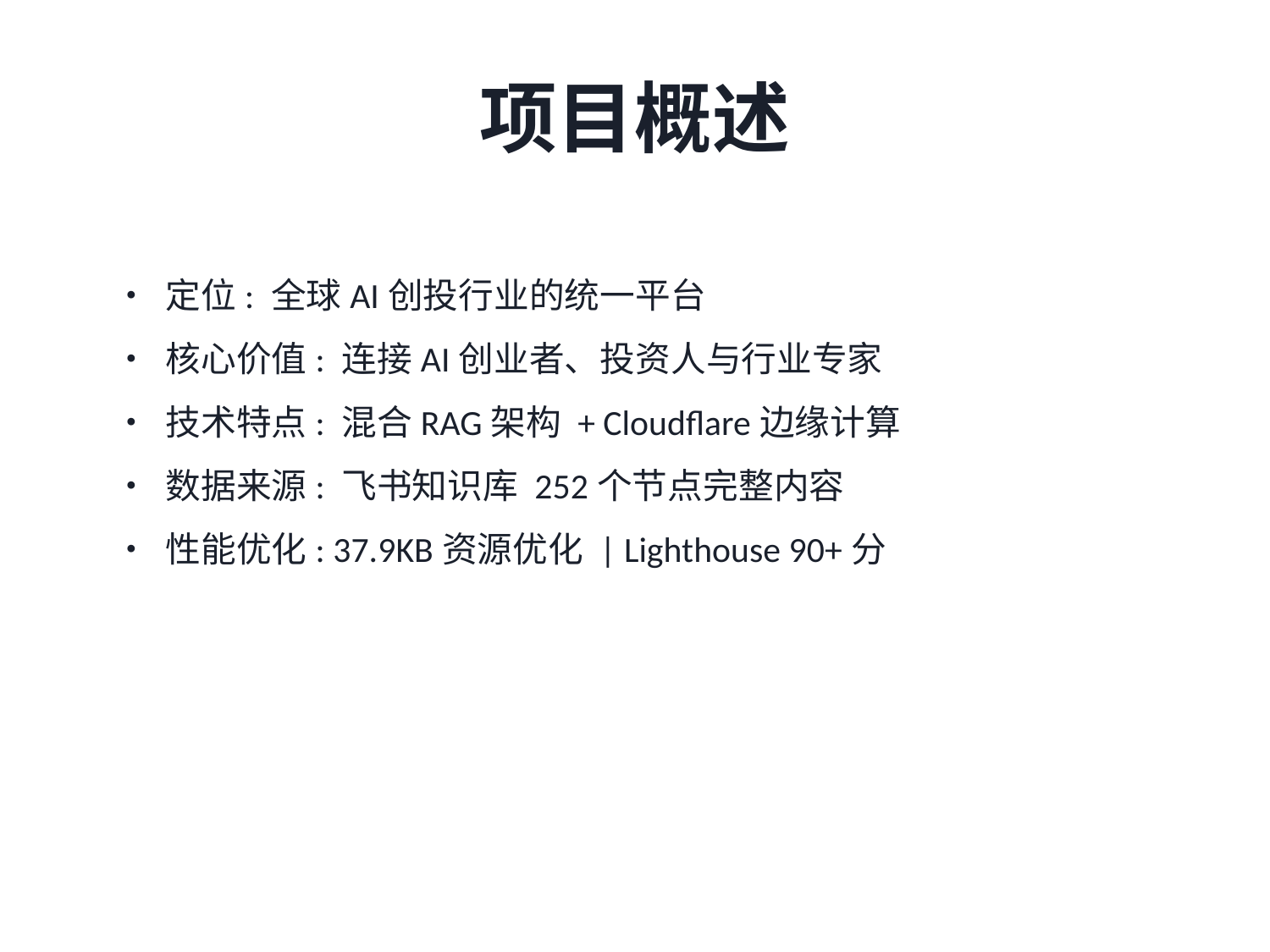

项目概述

• 定位: 全球AI创投行业的统一平台
• 核心价值: 连接AI创业者、投资人与行业专家
• 技术特点: 混合RAG架构 + Cloudflare边缘计算
• 数据来源: 飞书知识库 252个节点完整内容
• 性能优化: 37.9KB资源优化 | Lighthouse 90+分